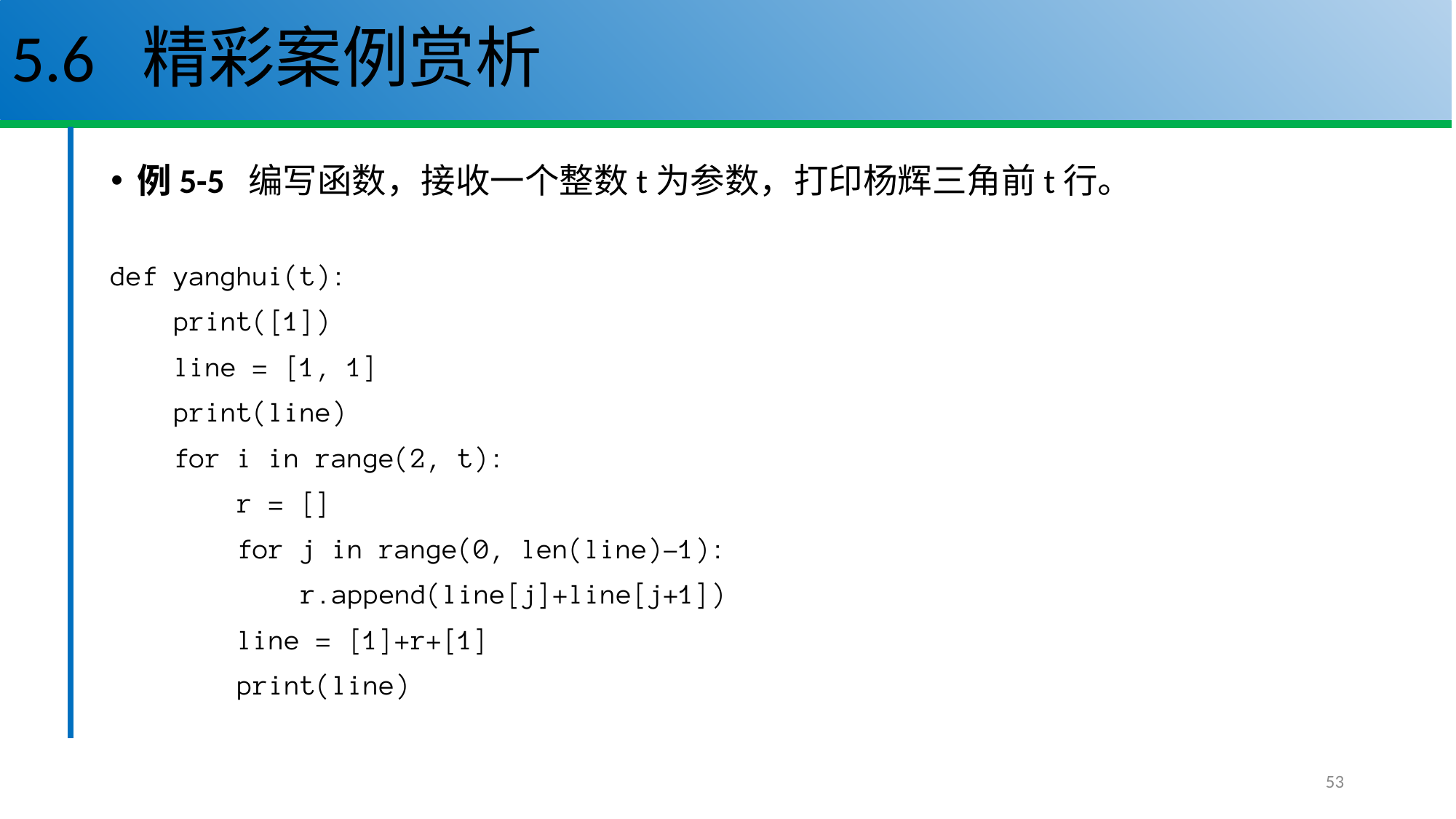

# 5.6  精彩案例赏析
例5-5  编写函数，接收一个整数t为参数，打印杨辉三角前t行。

def yanghui(t):
    print([1])
    line = [1, 1]
    print(line)
    for i in range(2, t):
        r = []
        for j in range(0, len(line)-1):
            r.append(line[j]+line[j+1])
        line = [1]+r+[1]
        print(line)
53